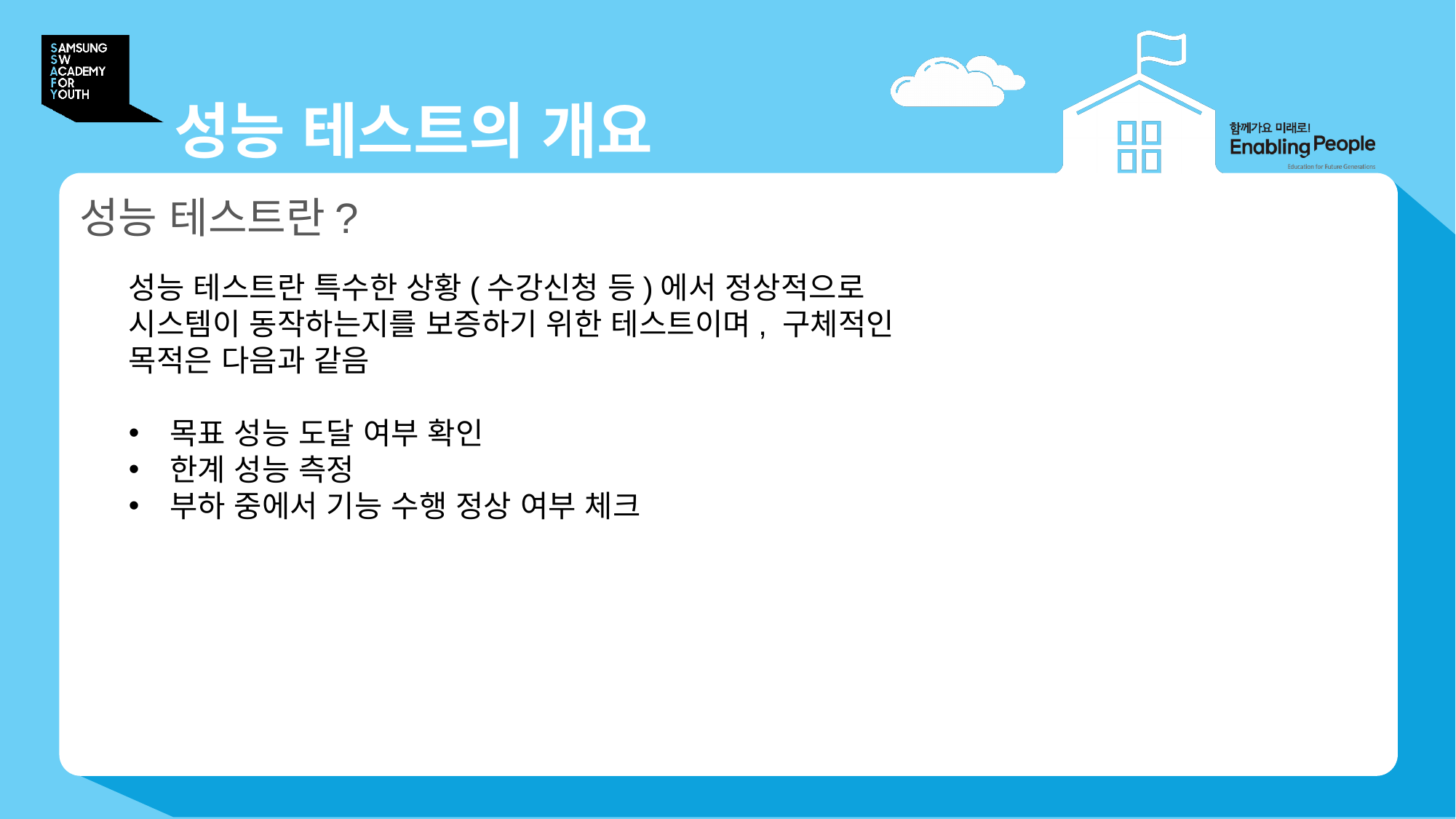

# 성능 테스트의 개요
성능 테스트란?

성능 테스트란 특수한 상황(수강신청 등)에서 정상적으로 시스템이 동작하는지를 보증하기 위한 테스트이며, 구체적인 목적은 다음과 같음

목표 성능 도달 여부 확인
한계 성능 측정
부하 중에서 기능 수행 정상 여부 체크